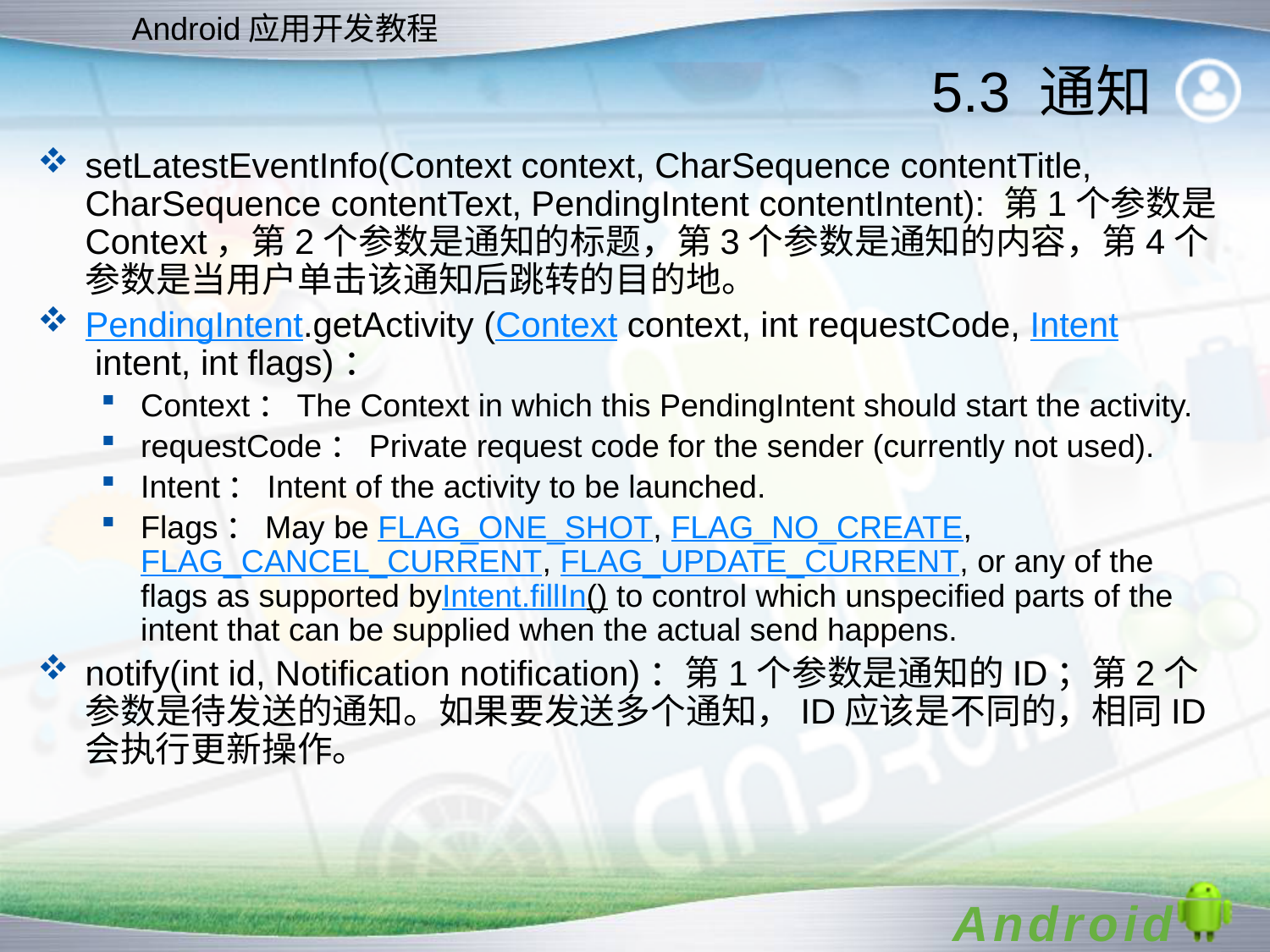

5.3 通知
setLatestEventInfo(Context context, CharSequence contentTitle, CharSequence contentText, PendingIntent contentIntent): 第1个参数是Context，第2个参数是通知的标题，第3个参数是通知的内容，第4个参数是当用户单击该通知后跳转的目的地。
PendingIntent.getActivity (Context context, int requestCode, Intent intent, int flags)：
Context：The Context in which this PendingIntent should start the activity.
requestCode：Private request code for the sender (currently not used).
Intent：Intent of the activity to be launched.
Flags：May be FLAG_ONE_SHOT, FLAG_NO_CREATE, FLAG_CANCEL_CURRENT, FLAG_UPDATE_CURRENT, or any of the flags as supported byIntent.fillIn() to control which unspecified parts of the intent that can be supplied when the actual send happens.
notify(int id, Notification notification)：第1个参数是通知的ID；第2个参数是待发送的通知。如果要发送多个通知，ID应该是不同的，相同ID会执行更新操作。